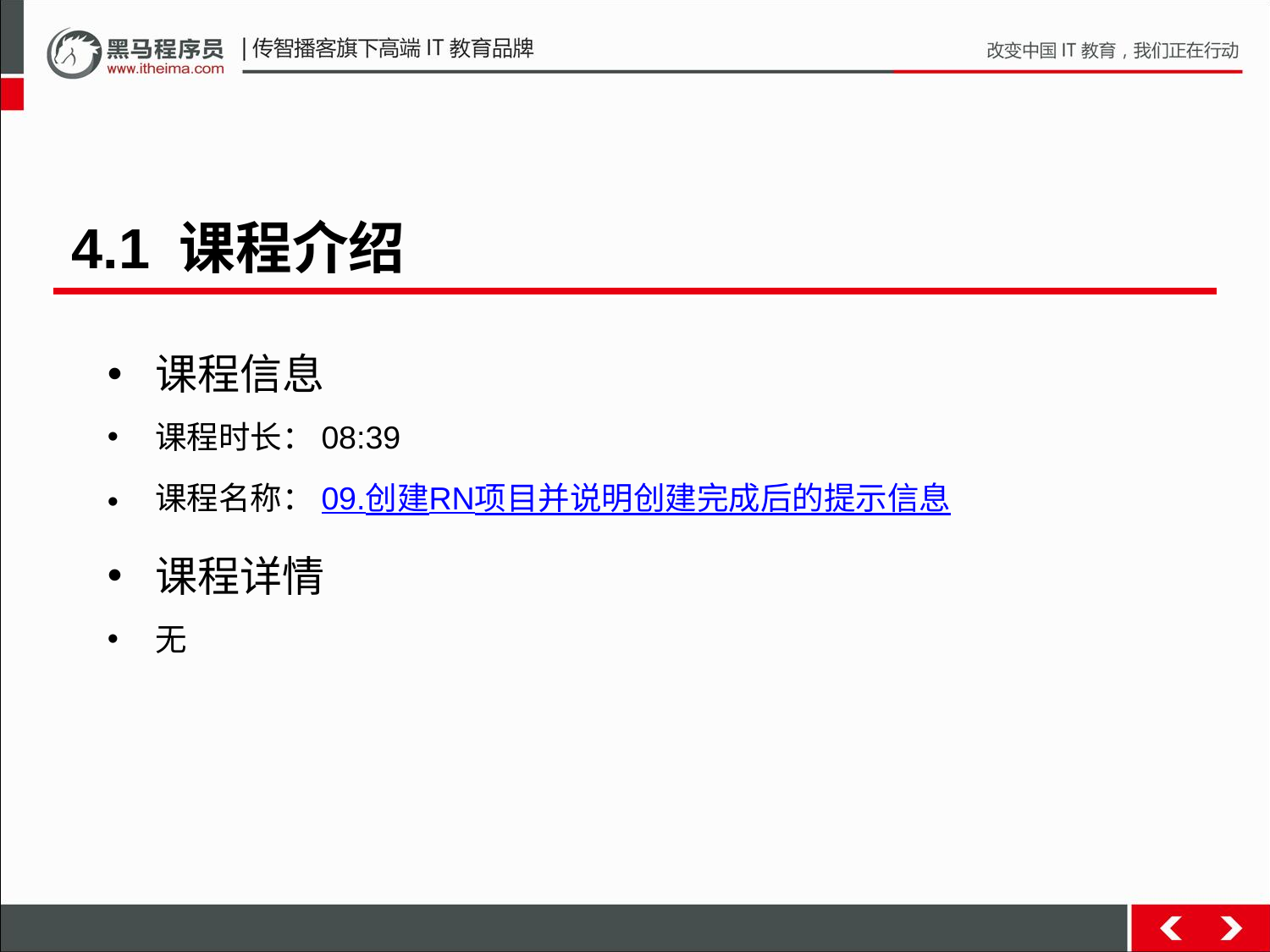

4.1 课程介绍
课程信息
课程时长：08:39
课程名称：09.创建RN项目并说明创建完成后的提示信息
课程详情
无